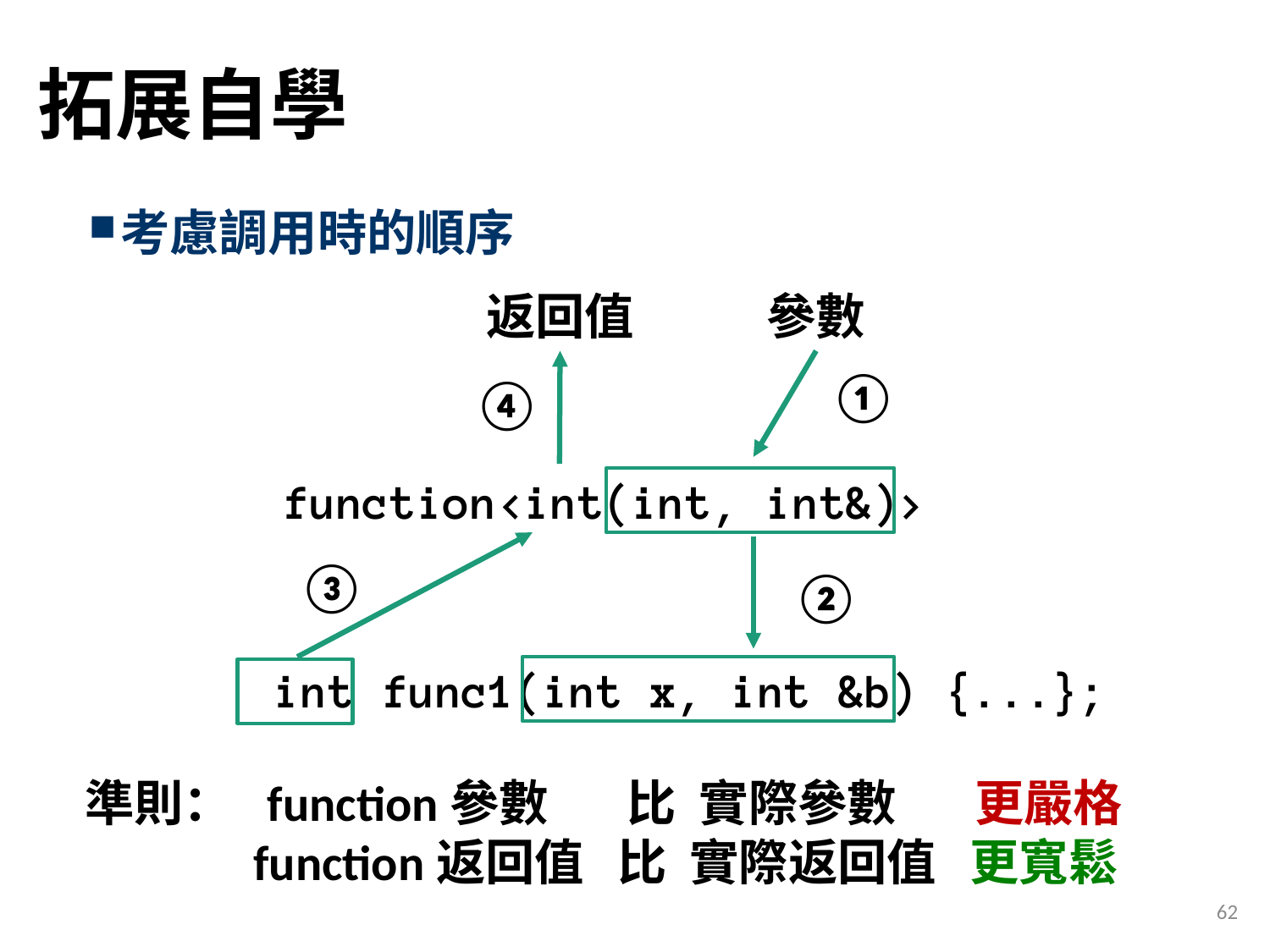

# 拓展自學
考慮調用時的順序
返回值
參數
①
④
function<int(int, int&)>

③
②
int func1(int x, int &b) {...};

準則：  function參數       比  實際參數       更嚴格
               function返回值   比  實際返回值   更寬鬆
62